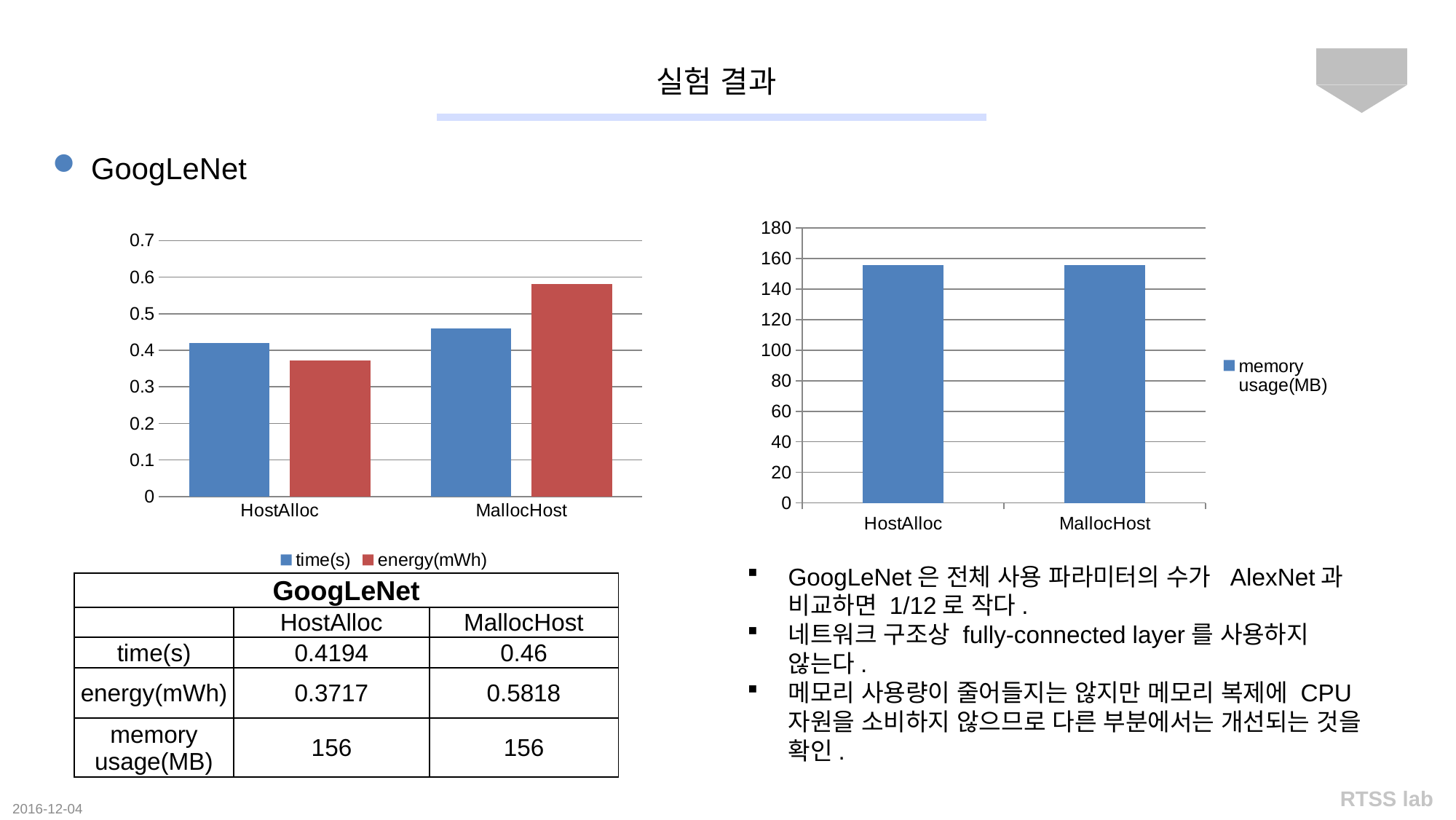

# 실험 결과
22
GoogLeNet

### Chart

| Category | memory
usage(MB) |
|---|---|
| HostAlloc | 156.0 |
| MallocHost | 156.0 |

### Chart

| Category | time(s) | energy(mWh) |
|---|---|---|
| HostAlloc | 0.4194 | 0.3717 |
| MallocHost | 0.46 | 0.5818 |
GoogLeNet은 전체 사용 파라미터의 수가  AlexNet과 비교하면 1/12로 작다.
네트워크 구조상 fully-connected layer를 사용하지 않는다.
메모리 사용량이 줄어들지는 않지만 메모리 복제에 CPU 자원을 소비하지 않으므로 다른 부분에서는 개선되는 것을 확인.
| GoogLeNet |  |  |
| --- | --- | --- |
|  | HostAlloc | MallocHost |
| time(s) | 0.4194 | 0.46 |
| energy(mWh) | 0.3717 | 0.5818 |
| memory usage(MB) | 156 | 156 |
RTSS lab
2016-12-04